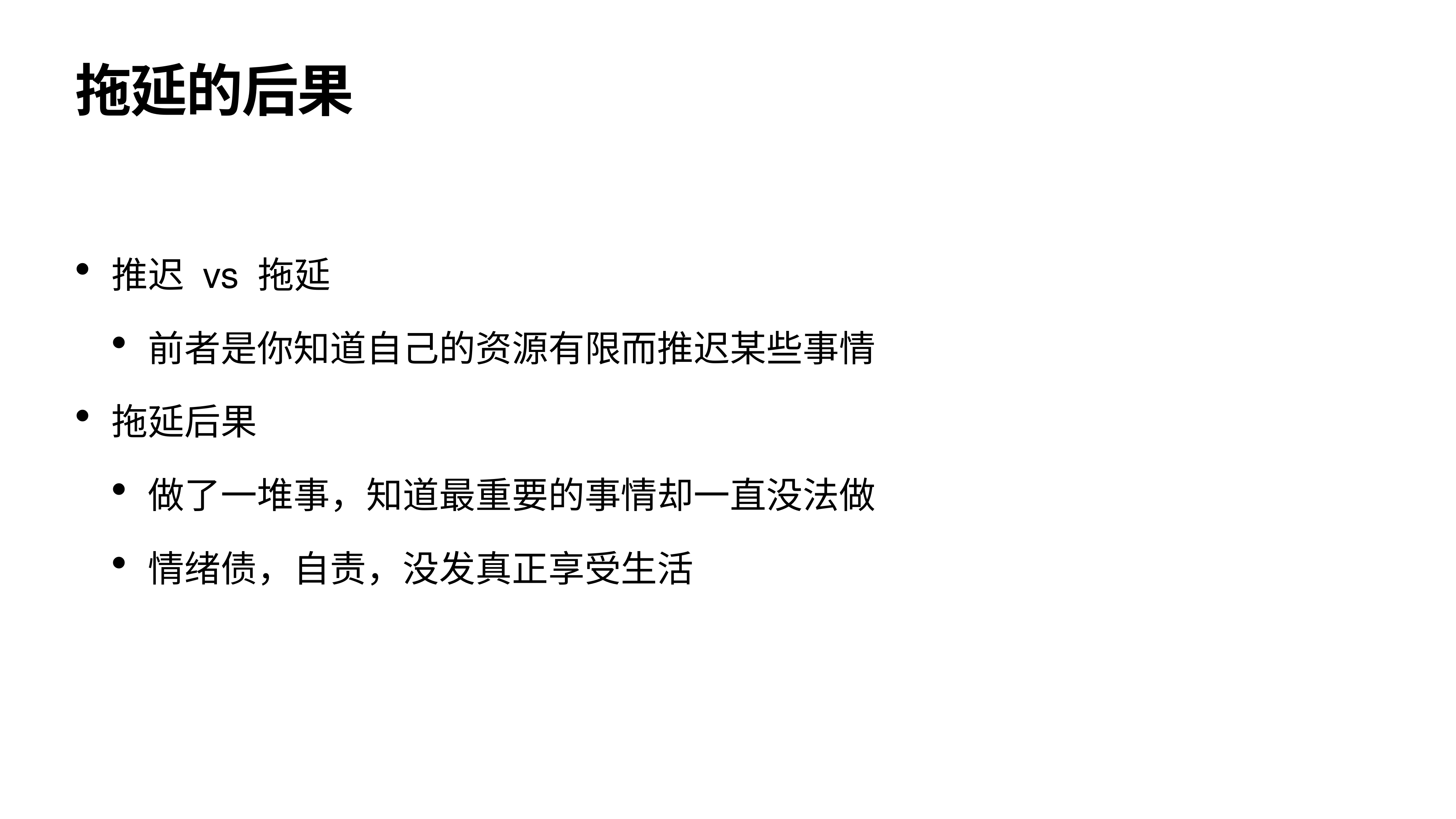

# 拖延的后果
推迟 vs 拖延
前者是你知道自己的资源有限而推迟某些事情
拖延后果
做了一堆事，知道最重要的事情却一直没法做
情绪债，自责，没发真正享受生活